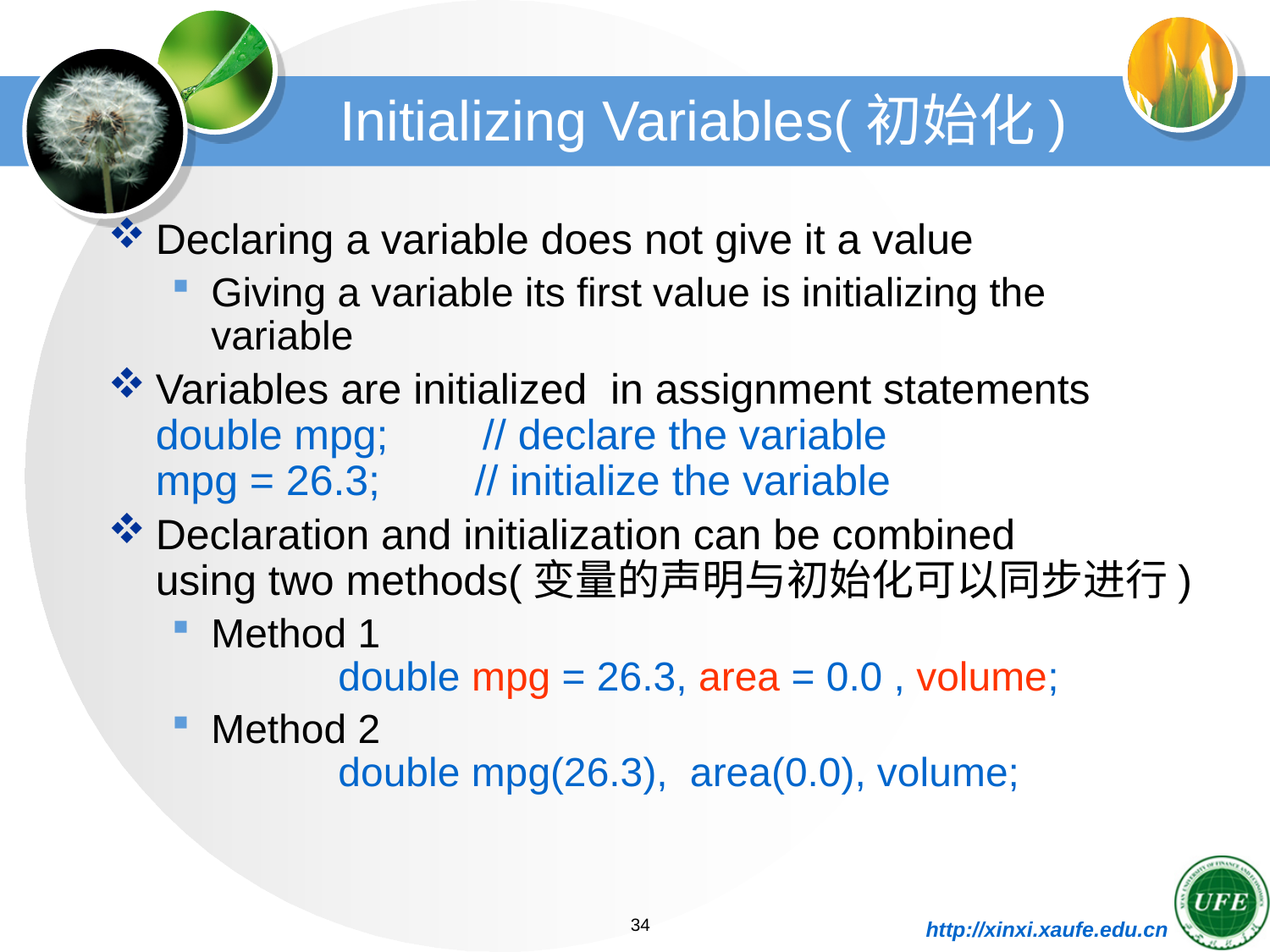

# Initializing Variables(初始化)
Declaring a variable does not give it a value
Giving a variable its first value is initializing the variable
Variables are initialized  in assignment statements
double mpg;        // declare the variable
mpg = 26.3;        // initialize the variable
Declaration and initialization can be combined
using two methods(变量的声明与初始化可以同步进行)
Method 1
	double mpg = 26.3, area = 0.0 , volume;
Method 2
 	double mpg(26.3),  area(0.0), volume;
34
http://xinxi.xaufe.edu.cn